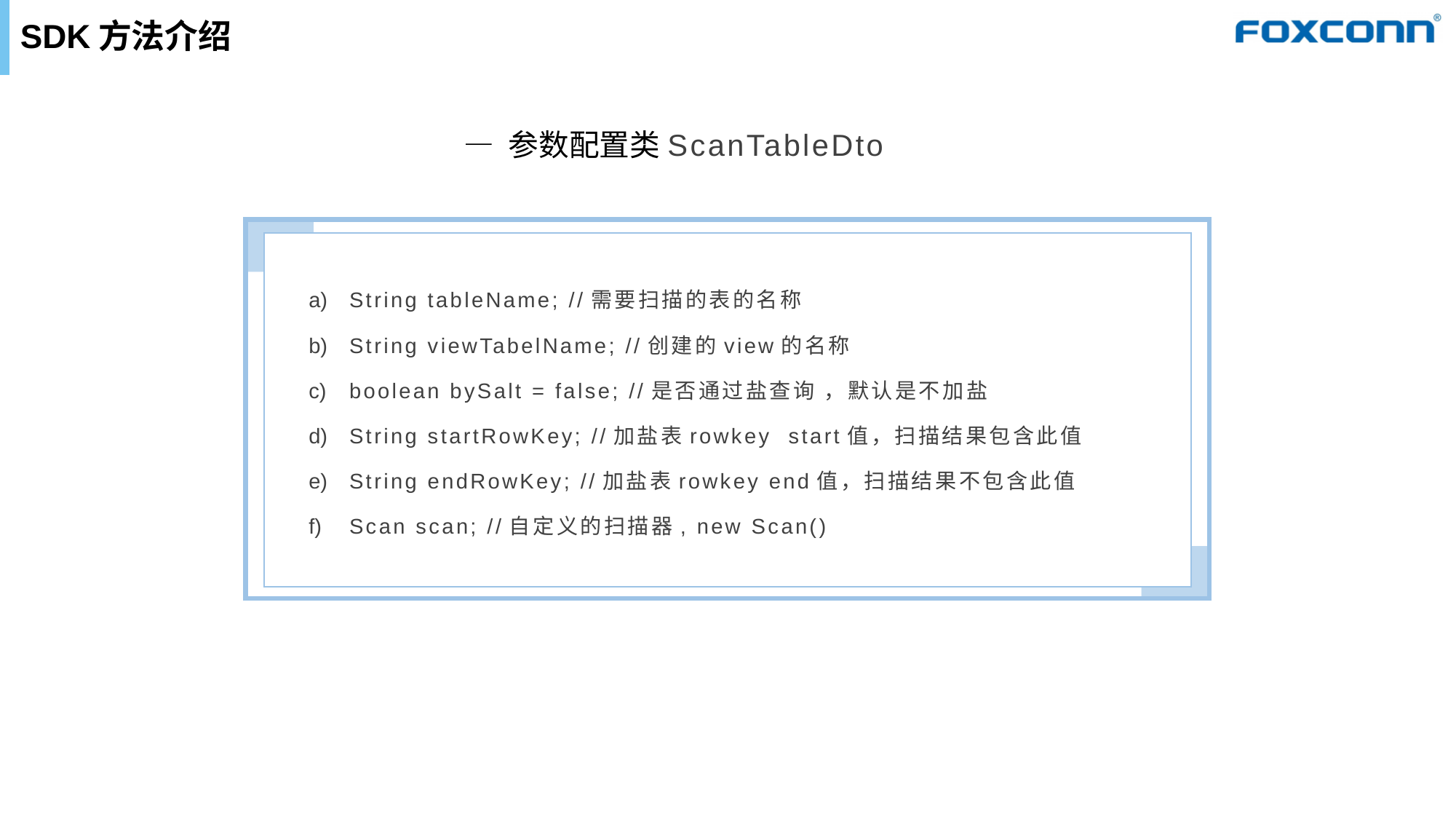

# SDK方法介绍

— 参数配置类ScanTableDto

String tableName; //需要扫描的表的名称
String viewTabelName; //创建的view的名称
boolean bySalt = false; //是否通过盐查询 ，默认是不加盐
String startRowKey; //加盐表rowkey  start值，扫描结果包含此值
String endRowKey; //加盐表rowkey end值，扫描结果不包含此值
Scan scan; //自定义的扫描器, new Scan()
13